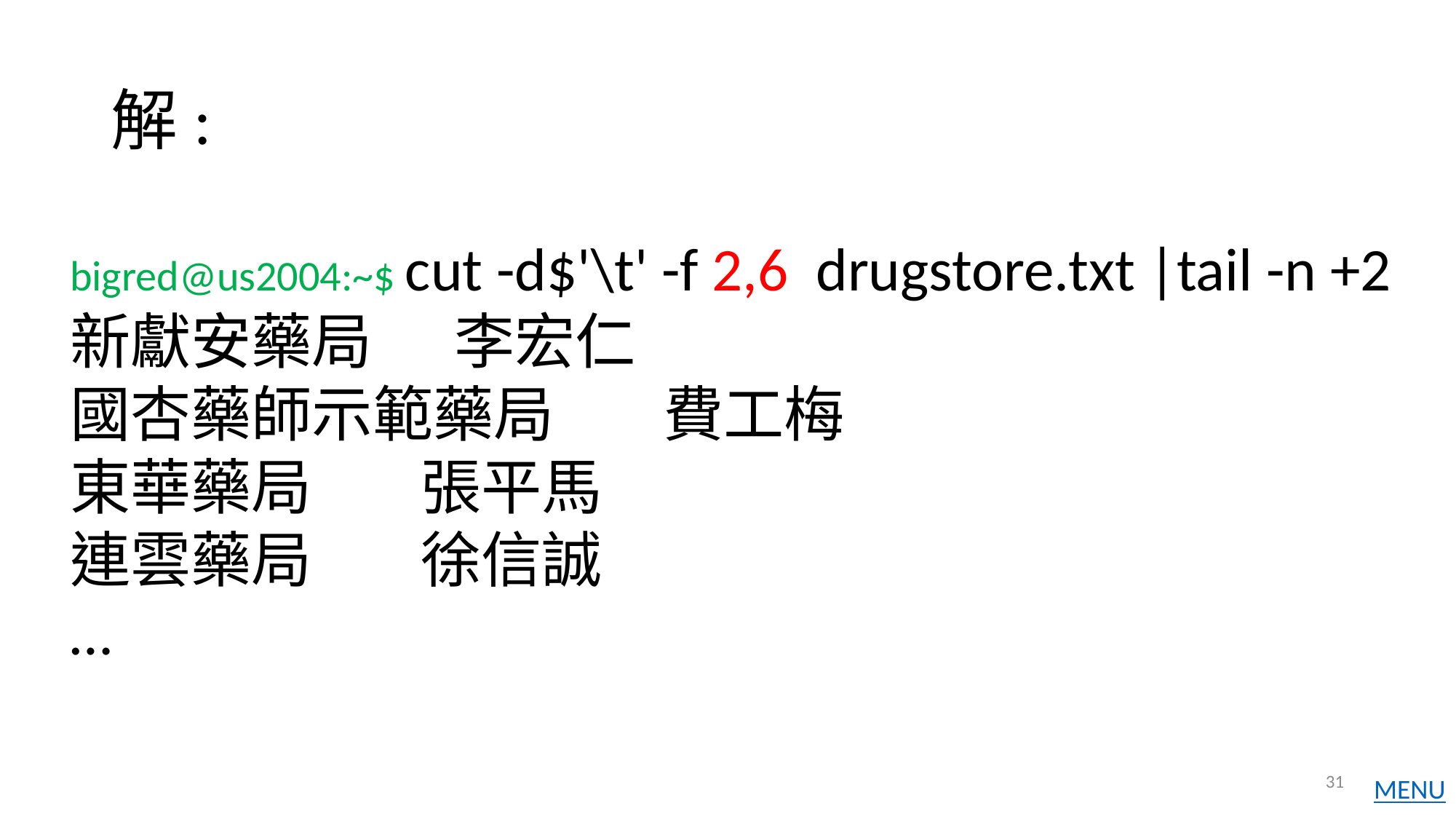

# 解:
bigred@us2004:~$ cut -d$'\t' -f 2,6  drugstore.txt |tail -n +2
新獻安藥局      李宏仁
國杏藥師示範藥局        費工梅
東華藥局        張平馬
連雲藥局        徐信誠
…
31